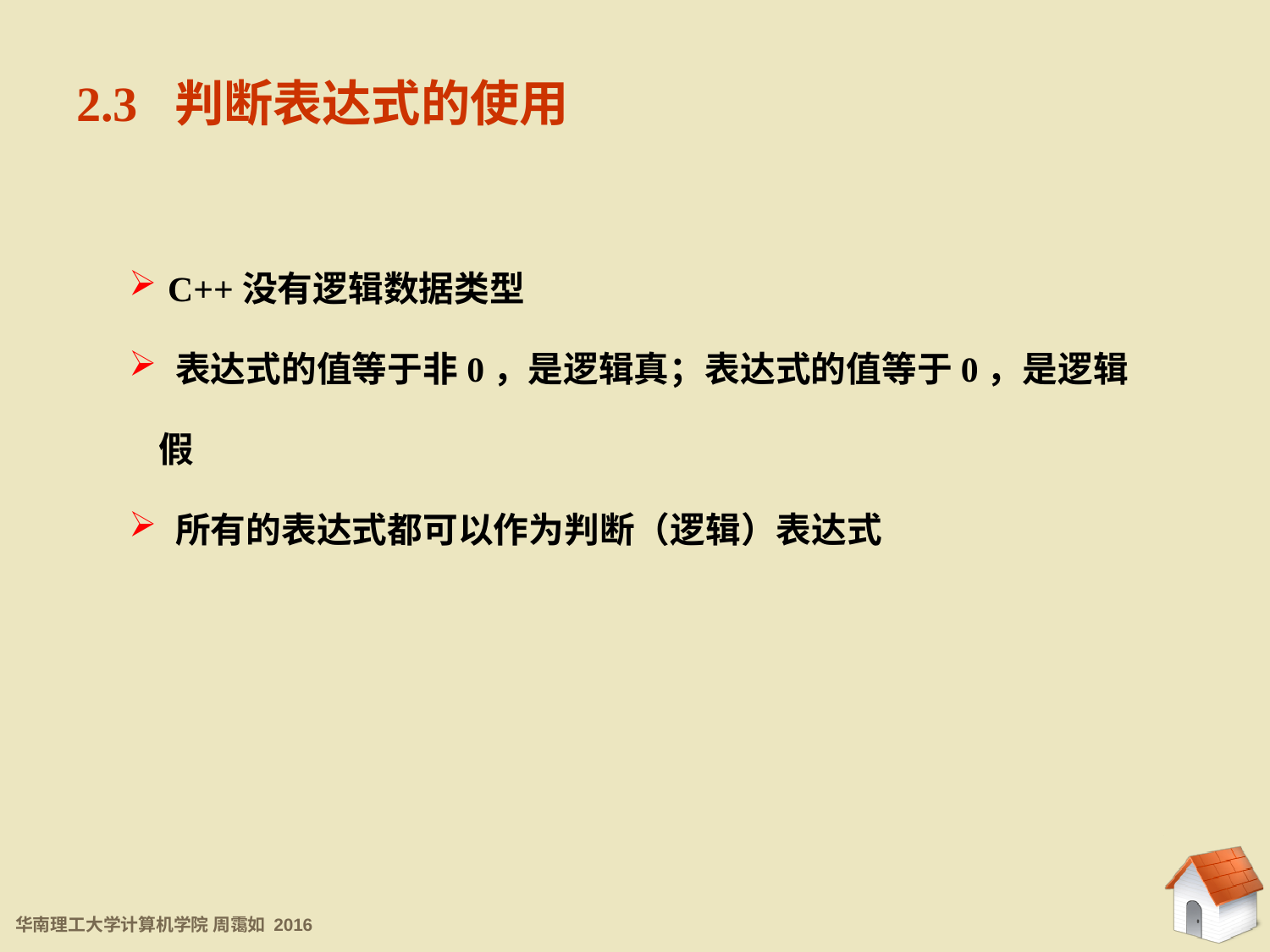

2.3  判断表达式的使用
 C++没有逻辑数据类型
 表达式的值等于非0，是逻辑真；表达式的值等于0，是逻辑假
 所有的表达式都可以作为判断（逻辑）表达式